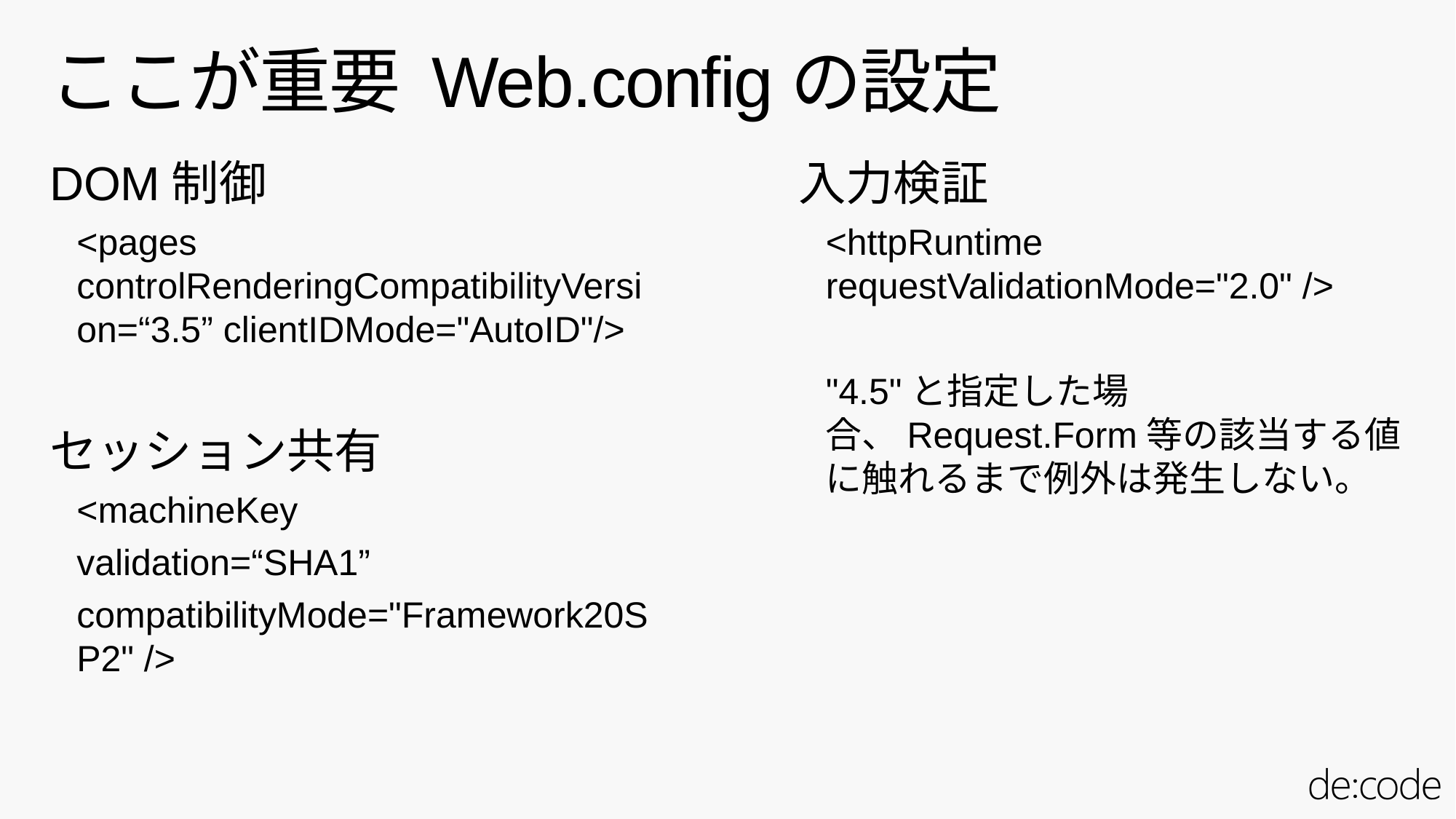

# ここが重要 Web.configの設定
DOM制御
<pages controlRenderingCompatibilityVersion=“3.5” clientIDMode="AutoID"/>

セッション共有
<machineKey
validation=“SHA1”
compatibilityMode="Framework20SP2" />

入力検証
<httpRuntime requestValidationMode="2.0" />

"4.5"と指定した場合、Request.Form等の該当する値に触れるまで例外は発生しない。